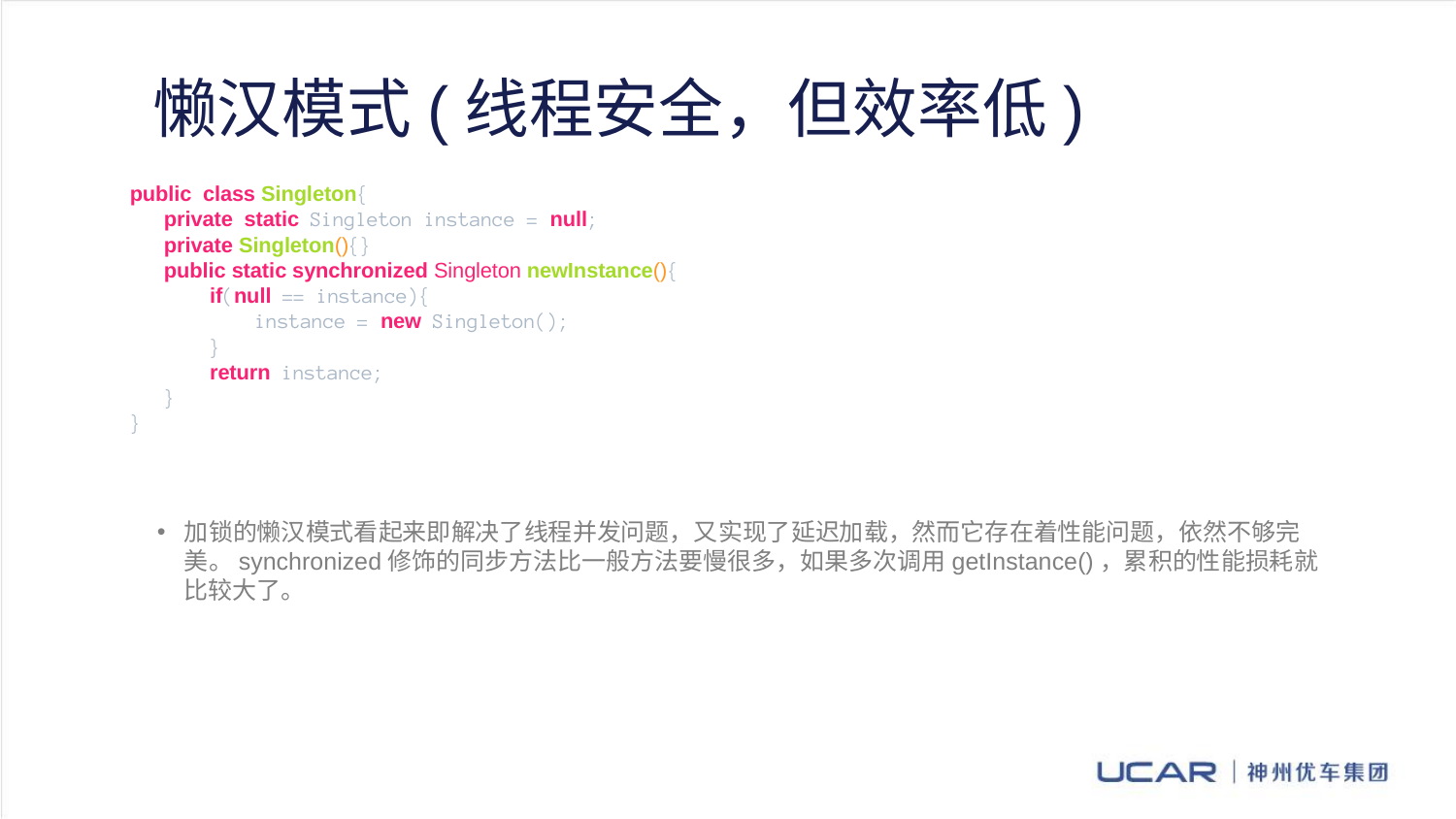

懒汉模式(线程安全，但效率低)
public class Singleton{  
   private static Singleton instance = null;  
   private Singleton(){}  
   public static synchronized Singleton newInstance(){  
       if(null == instance){  
           instance = new Singleton();  
       }  
       return instance;  
   }  
}
加锁的懒汉模式看起来即解决了线程并发问题，又实现了延迟加载，然而它存在着性能问题，依然不够完美。synchronized修饰的同步方法比一般方法要慢很多，如果多次调用getInstance()，累积的性能损耗就比较大了。